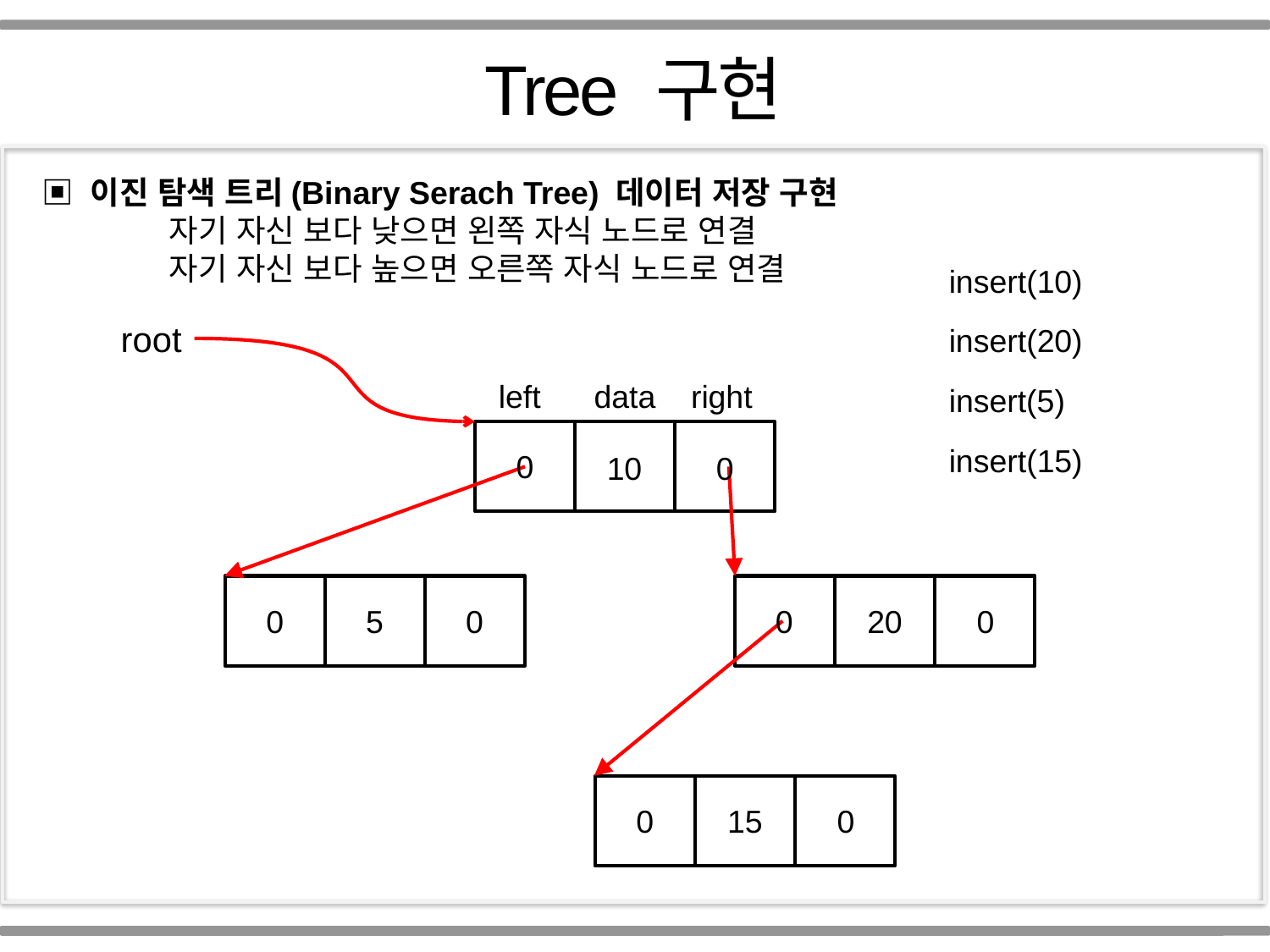

Part 01

Tree 구현

▣ 이진 탐색 트리(Binary Serach Tree) 데이터 저장 구현
	자기 자신 보다 낮으면 왼쪽 자식 노드로 연결
	자기 자신 보다 높으면 오른쪽 자식 노드로 연결
insert(10)
root
insert(20)
left
data
right
insert(5)

insert(15)
0
10
0

0
0
0
5
20
0

0
15
0